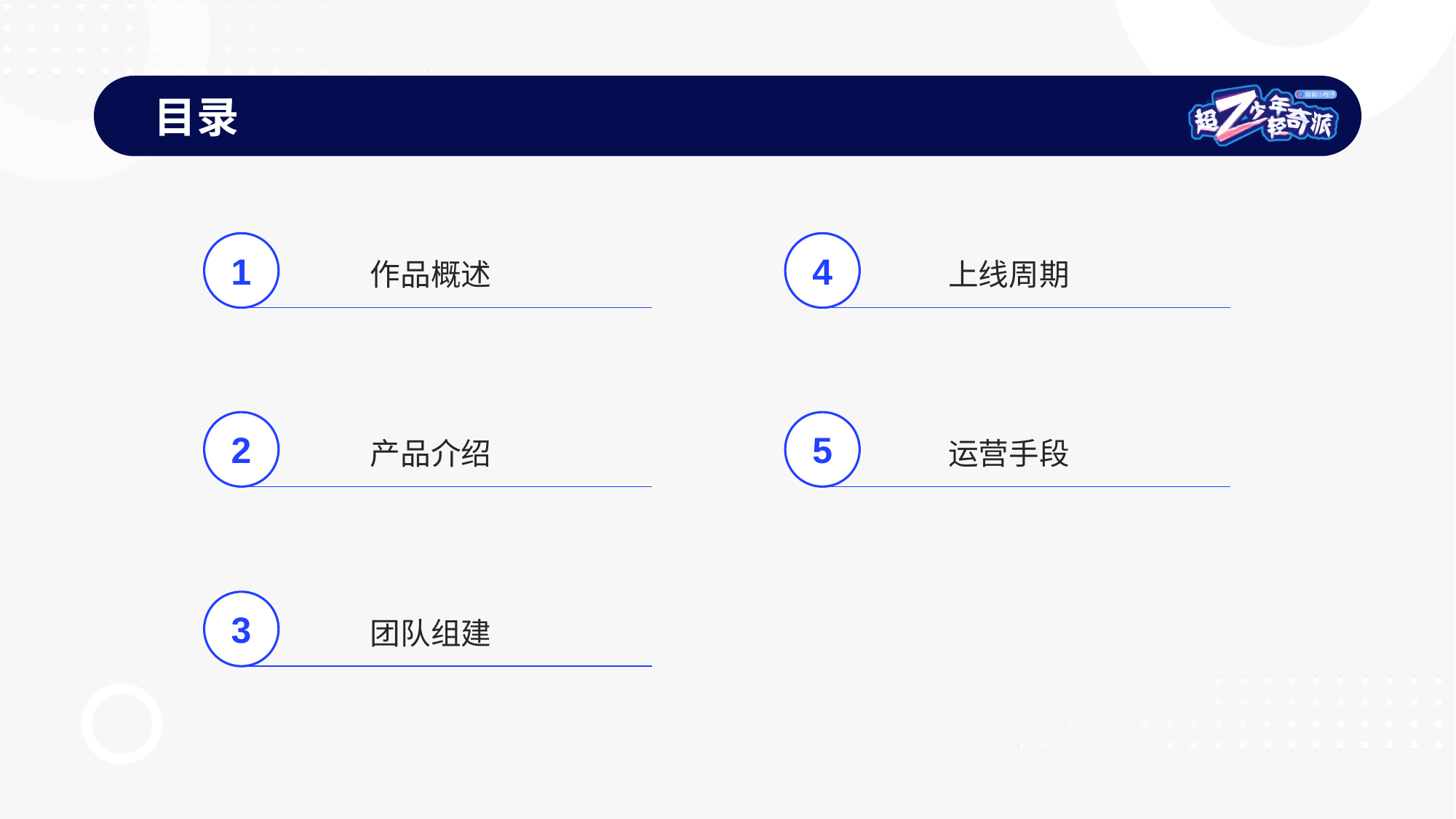

目录

1
4
作品概述
上线周期

2
5
产品介绍
运营手段

3
团队组建